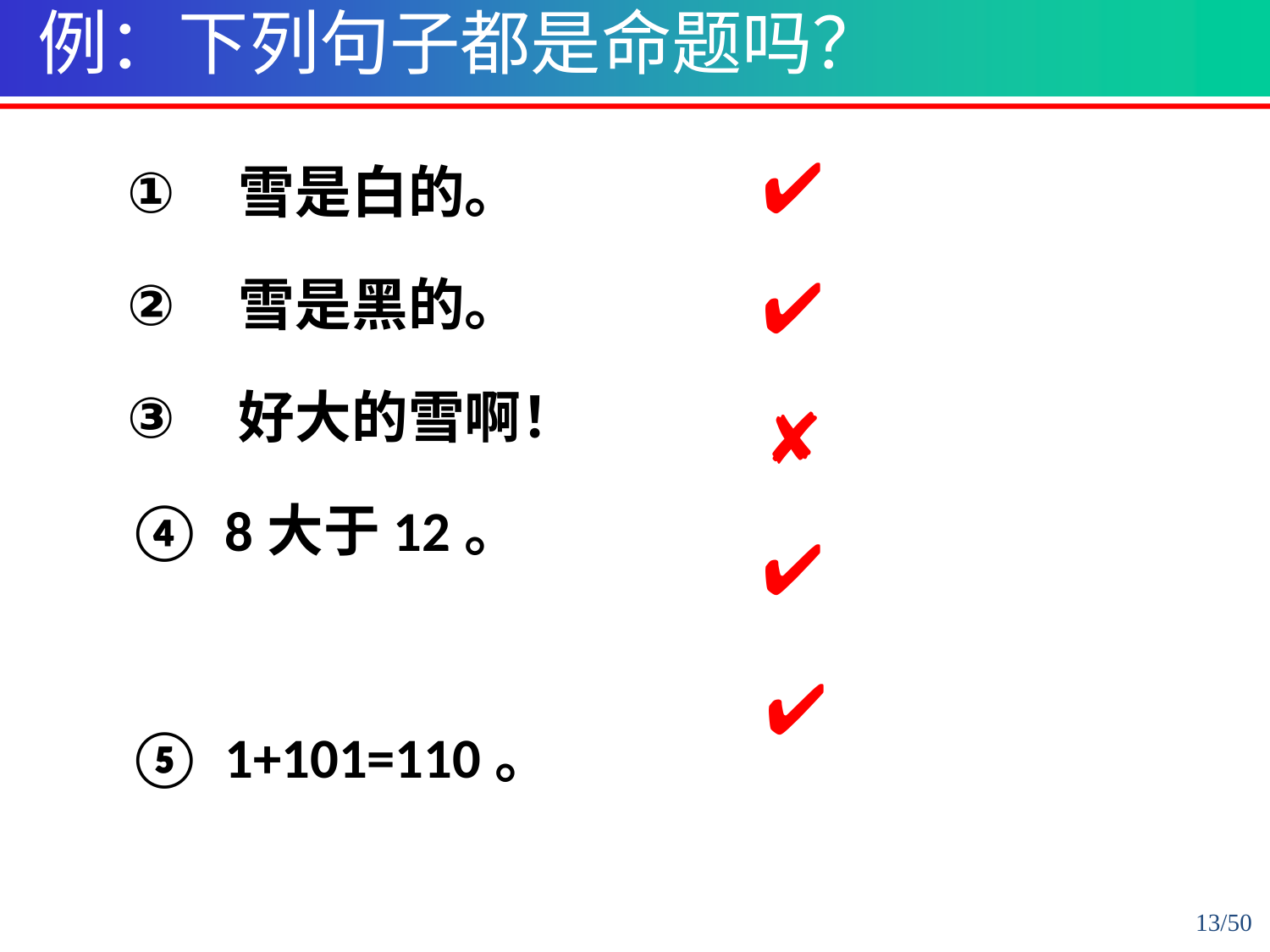

例：下列句子都是命题吗？
 雪是白的。
 雪是黑的。
 好大的雪啊！
 8大于12。
 1+101=110。
✔
✔
✘
✔
✔
13/50